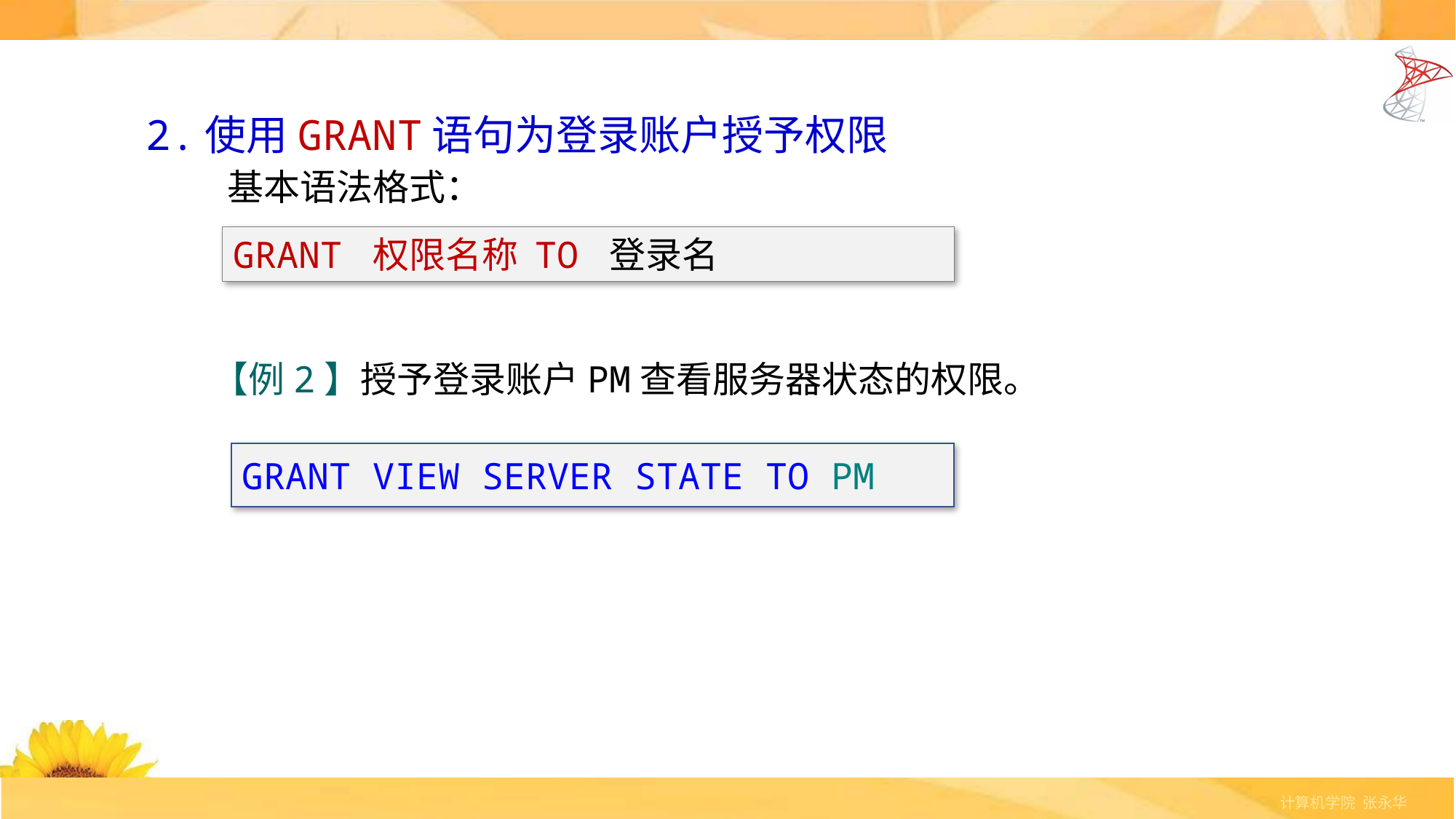

2.使用GRANT语句为登录账户授予权限
基本语法格式：
GRANT 权限名称 TO 登录名
【例2】授予登录账户PM查看服务器状态的权限。
GRANT VIEW SERVER STATE TO PM